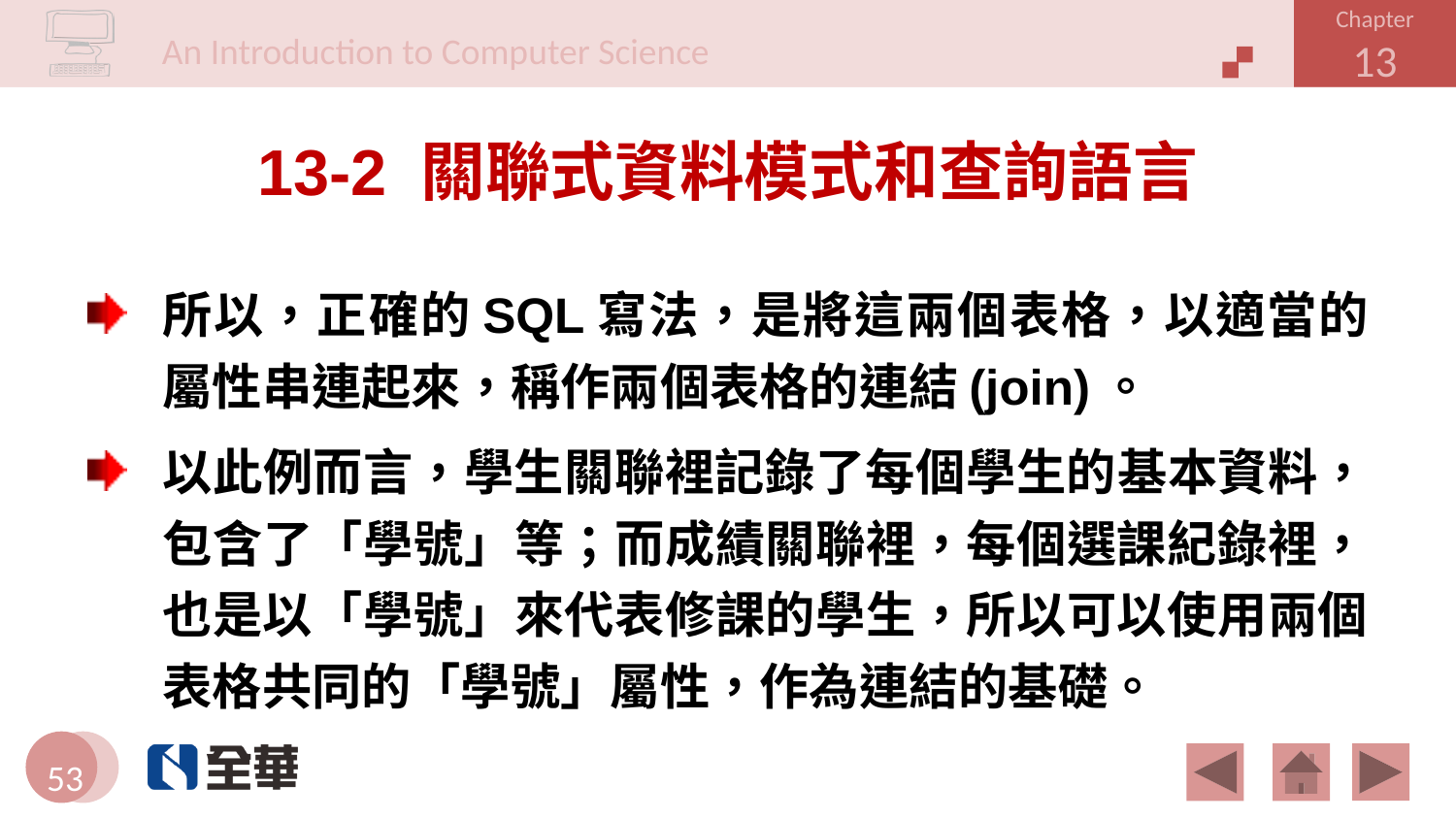

# 13-2 關聯式資料模式和查詢語言
所以，正確的SQL寫法，是將這兩個表格，以適當的屬性串連起來，稱作兩個表格的連結(join)。
以此例而言，學生關聯裡記錄了每個學生的基本資料，包含了「學號」等；而成績關聯裡，每個選課紀錄裡，也是以「學號」來代表修課的學生，所以可以使用兩個表格共同的「學號」屬性，作為連結的基礎。